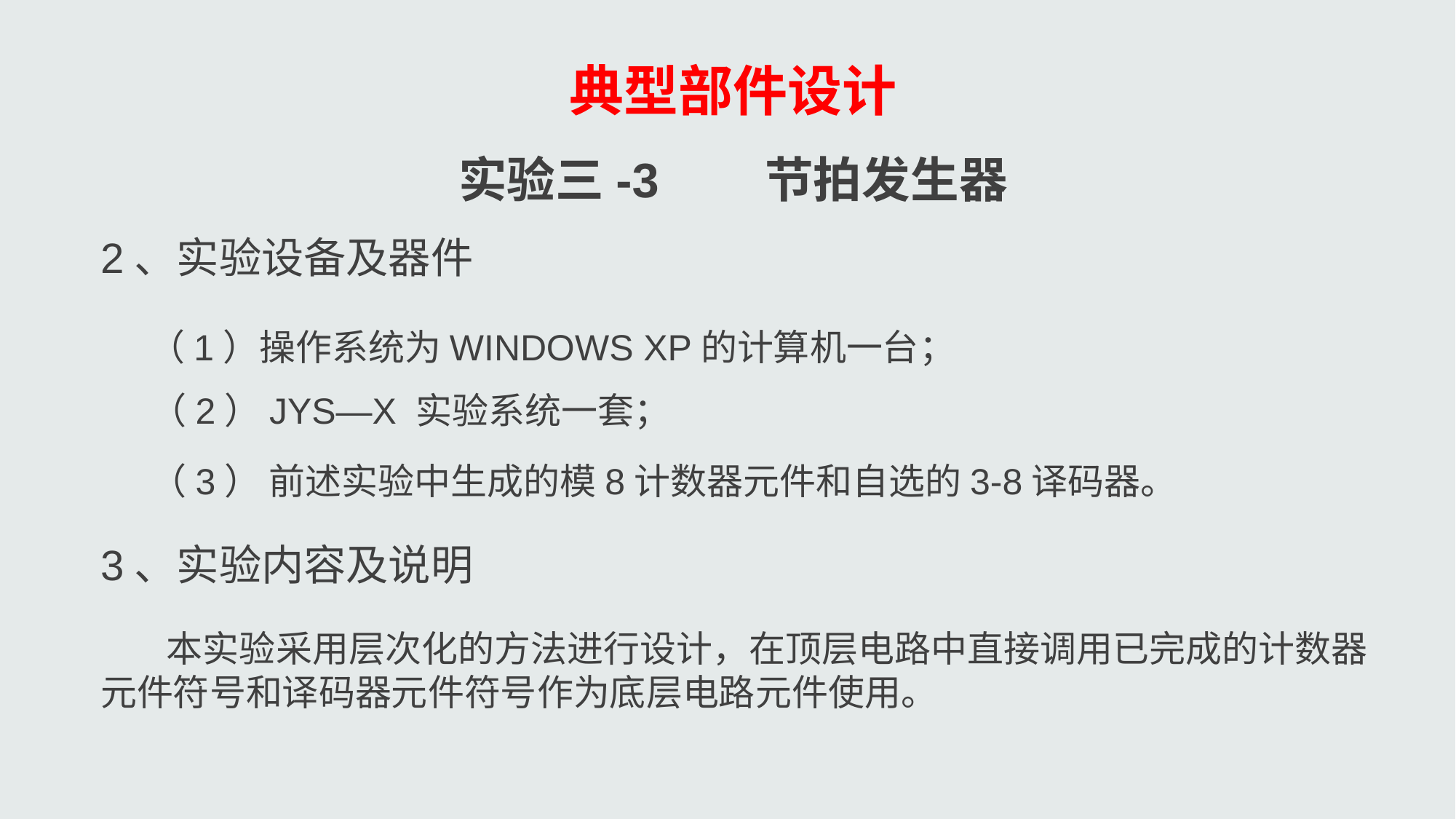

典型部件设计
实验三-3       节拍发生器
2、实验设备及器件
    （1）操作系统为WINDOWS XP的计算机一台；
     （2）JYS—X 实验系统一套；
     （3） 前述实验中生成的模8计数器元件和自选的3-8译码器。
3、实验内容及说明
       本实验采用层次化的方法进行设计，在顶层电路中直接调用已完成的计数器元件符号和译码器元件符号作为底层电路元件使用。